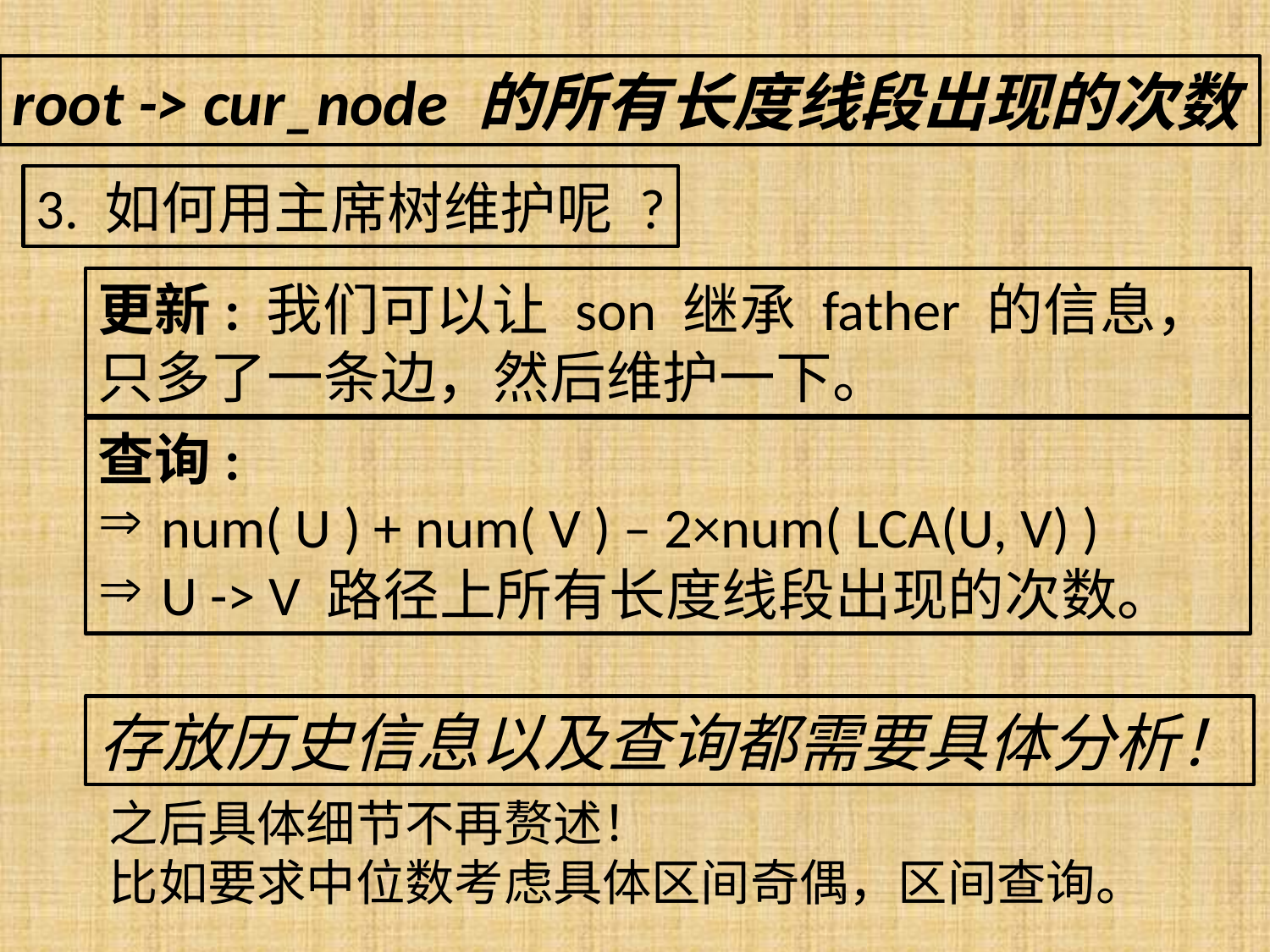

root -> cur_node 的所有长度线段出现的次数
3. 如何用主席树维护呢 ?
更新: 我们可以让 son 继承 father 的信息，只多了一条边，然后维护一下。
查询:
num( U ) + num( V ) – 2×num( LCA(U, V) )
U -> V 路径上所有长度线段出现的次数。
存放历史信息以及查询都需要具体分析！
之后具体细节不再赘述！
比如要求中位数考虑具体区间奇偶，区间查询。